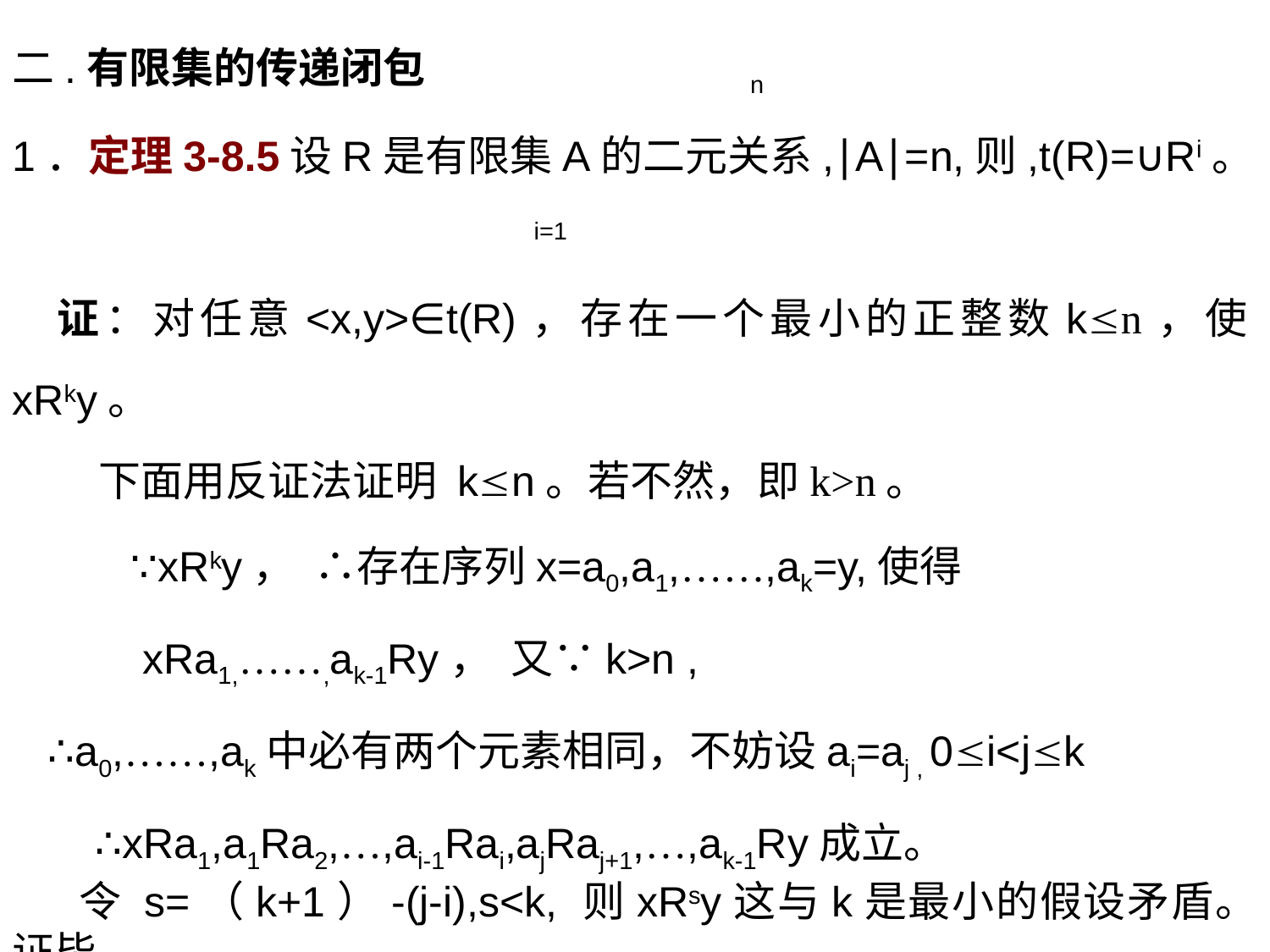

二.有限集的传递闭包                                 n
1．定理3-8.5设R是有限集A的二元关系,∣A∣=n,则,t(R)=∪Ri。
                                                                             i=1
  证：对任意<x,y>∈t(R)，存在一个最小的正整数k≤n，使xRky。
        下面用反证法证明 k≤n。若不然，即k>n。
          ∵xRky，  ∴存在序列x=a0,a1,……,ak=y,使得
           xRa1,……,ak-1Ry，  又∵k>n ,
   ∴a0,……,ak中必有两个元素相同，不妨设ai=aj , 0≤i<j≤k
       ∴xRa1,a1Ra2,…,ai-1Rai,ajRaj+1,…,ak-1Ry成立。
     令 s=（k+1）-(j-i),s<k, 则xRsy这与k是最小的假设矛盾。 证毕。